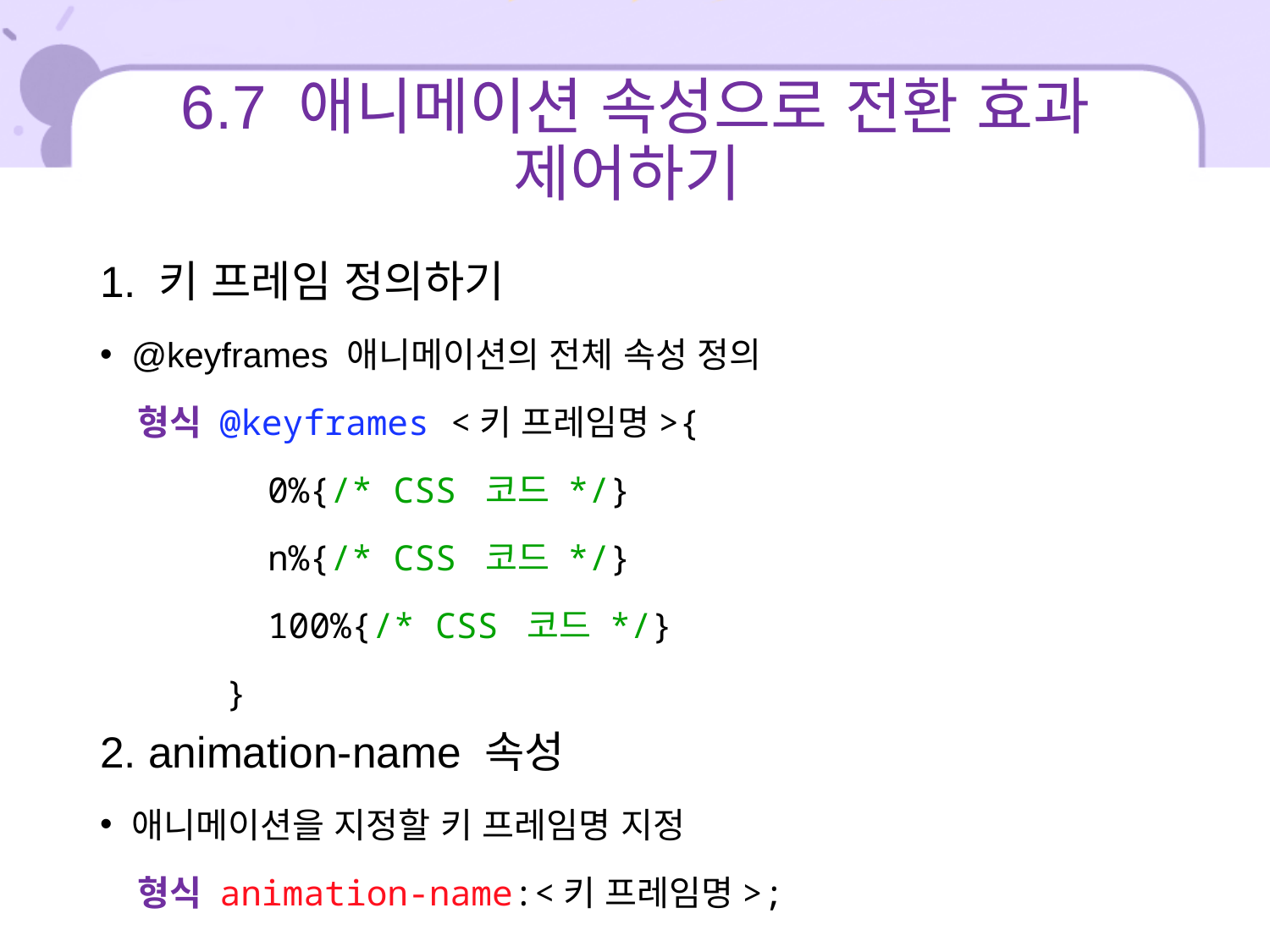

# 6.7 애니메이션 속성으로 전환 효과 제어하기
1. 키 프레임 정의하기
@keyframes 애니메이션의 전체 속성 정의
   형식 @keyframes <키 프레임명>{
        0%{/* CSS 코드 */}
        n%{/* CSS 코드 */}
        100%{/* CSS 코드 */}
      }
2. animation-name 속성
애니메이션을 지정할 키 프레임명 지정
   형식 animation-name:<키 프레임명>;